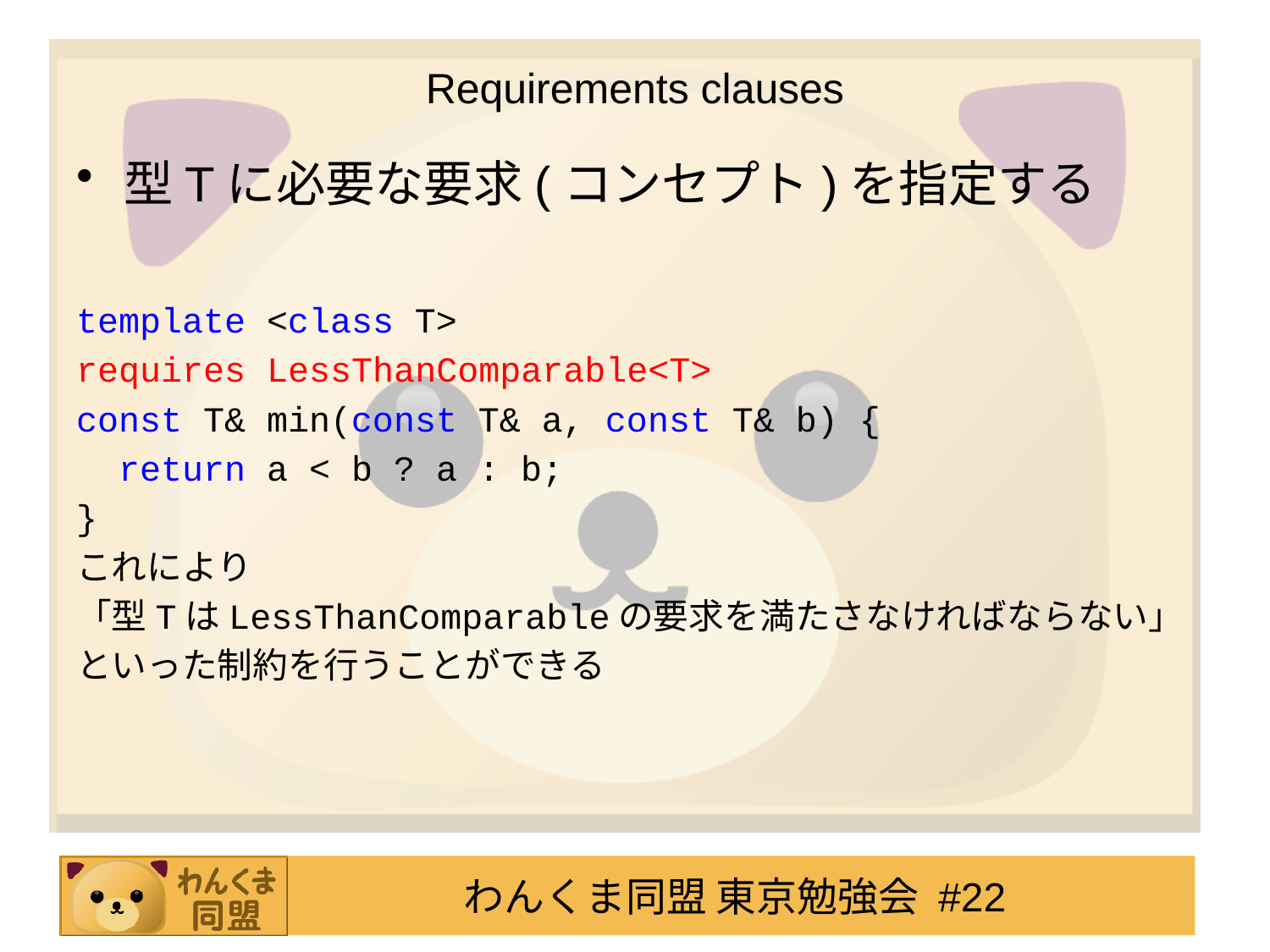

# Requirements clauses
型Tに必要な要求(コンセプト)を指定する

template <class T>
requires LessThanComparable<T>
const T& min(const T& a, const T& b) {
  return a < b ? a : b;
}
これにより
「型TはLessThanComparableの要求を満たさなければならない」
といった制約を行うことができる